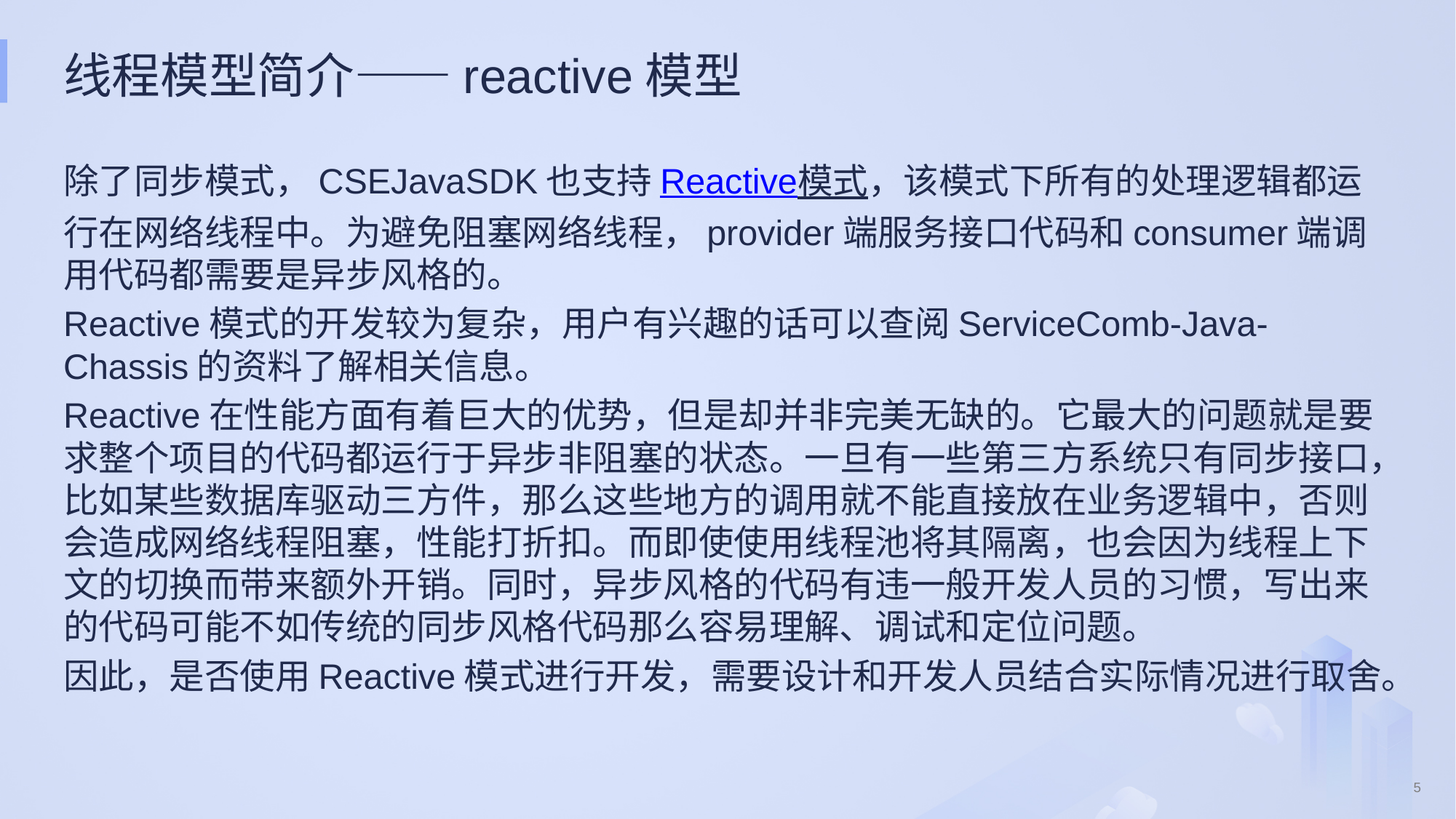

# 线程模型简介——reactive模型
除了同步模式，CSEJavaSDK也支持Reactive模式，该模式下所有的处理逻辑都运行在网络线程中。为避免阻塞网络线程，provider端服务接口代码和consumer端调用代码都需要是异步风格的。
Reactive模式的开发较为复杂，用户有兴趣的话可以查阅ServiceComb-Java-Chassis的资料了解相关信息。
Reactive在性能方面有着巨大的优势，但是却并非完美无缺的。它最大的问题就是要求整个项目的代码都运行于异步非阻塞的状态。一旦有一些第三方系统只有同步接口，比如某些数据库驱动三方件，那么这些地方的调用就不能直接放在业务逻辑中，否则会造成网络线程阻塞，性能打折扣。而即使使用线程池将其隔离，也会因为线程上下文的切换而带来额外开销。同时，异步风格的代码有违一般开发人员的习惯，写出来的代码可能不如传统的同步风格代码那么容易理解、调试和定位问题。
因此，是否使用Reactive模式进行开发，需要设计和开发人员结合实际情况进行取舍。